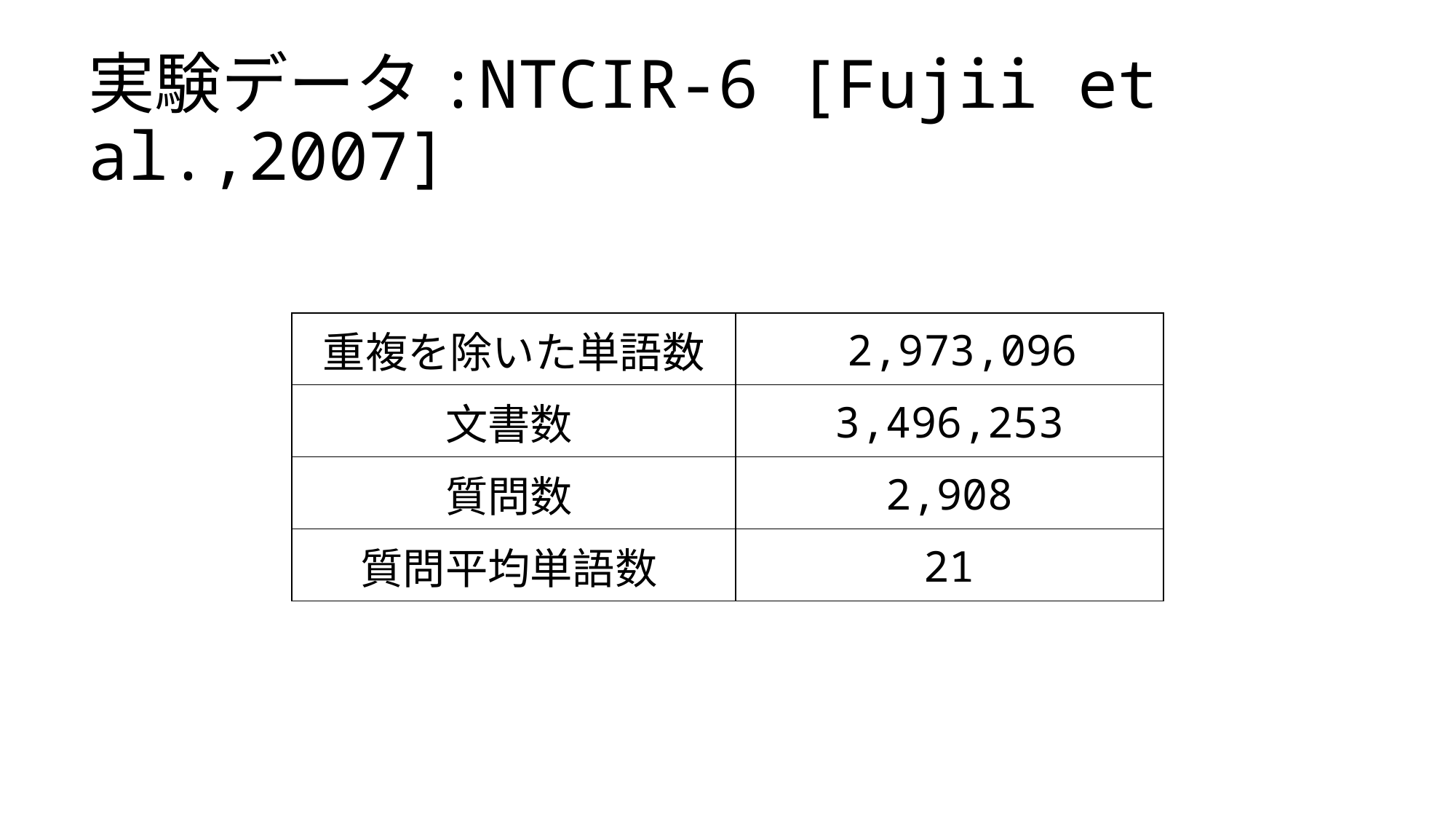

# 実験データ:NTCIR-6 [Fujii et al.,2007]
| 重複を除いた単語数 | 2,973,096 |
| --- | --- |
| 文書数 | 3,496,253 |
| 質問数 | 2,908 |
| 質問平均単語数 | 21 |